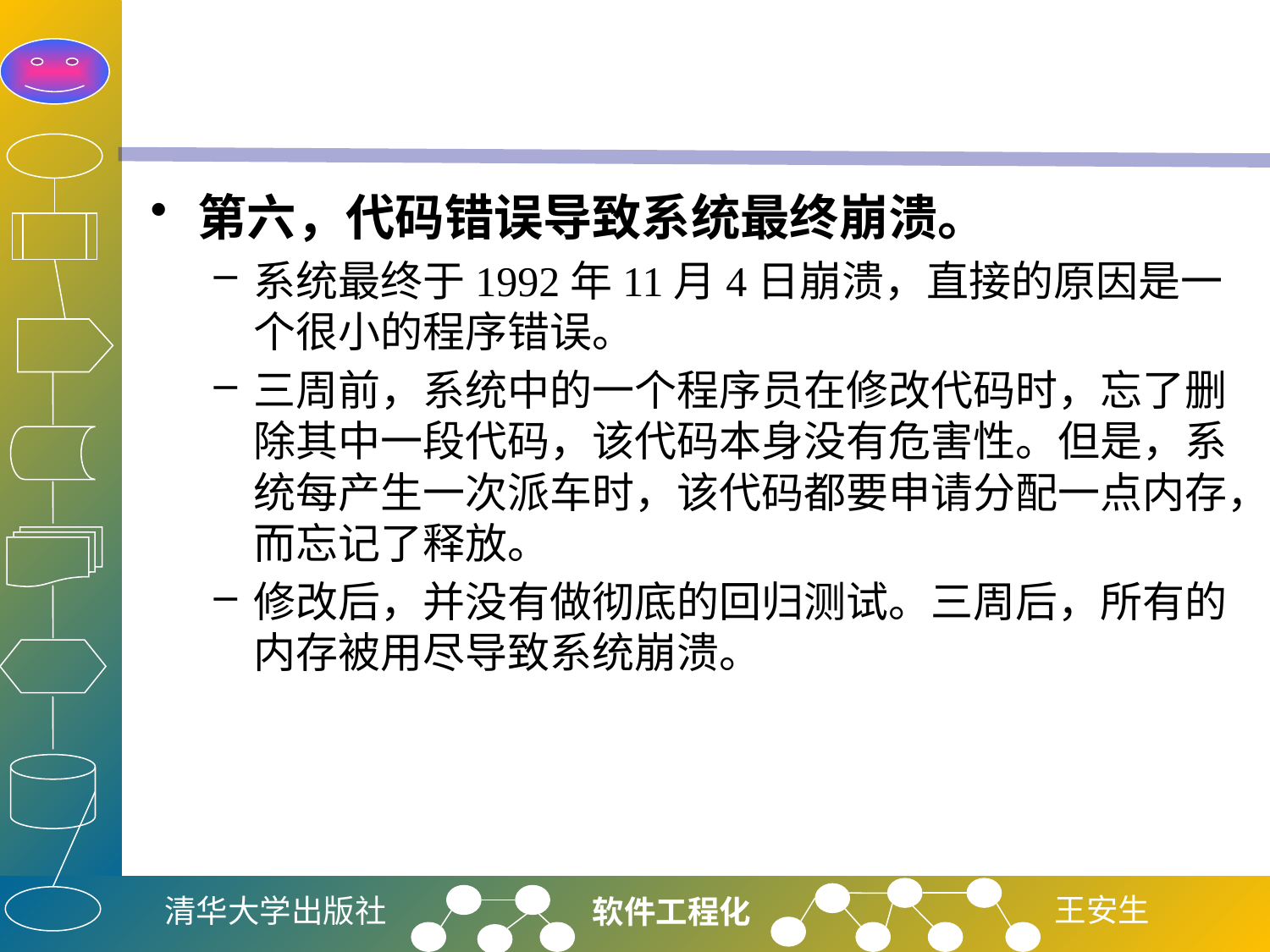

#
第六，代码错误导致系统最终崩溃。
系统最终于1992年11月4日崩溃，直接的原因是一个很小的程序错误。
三周前，系统中的一个程序员在修改代码时，忘了删除其中一段代码，该代码本身没有危害性。但是，系统每产生一次派车时，该代码都要申请分配一点内存，而忘记了释放。
修改后，并没有做彻底的回归测试。三周后，所有的内存被用尽导致系统崩溃。